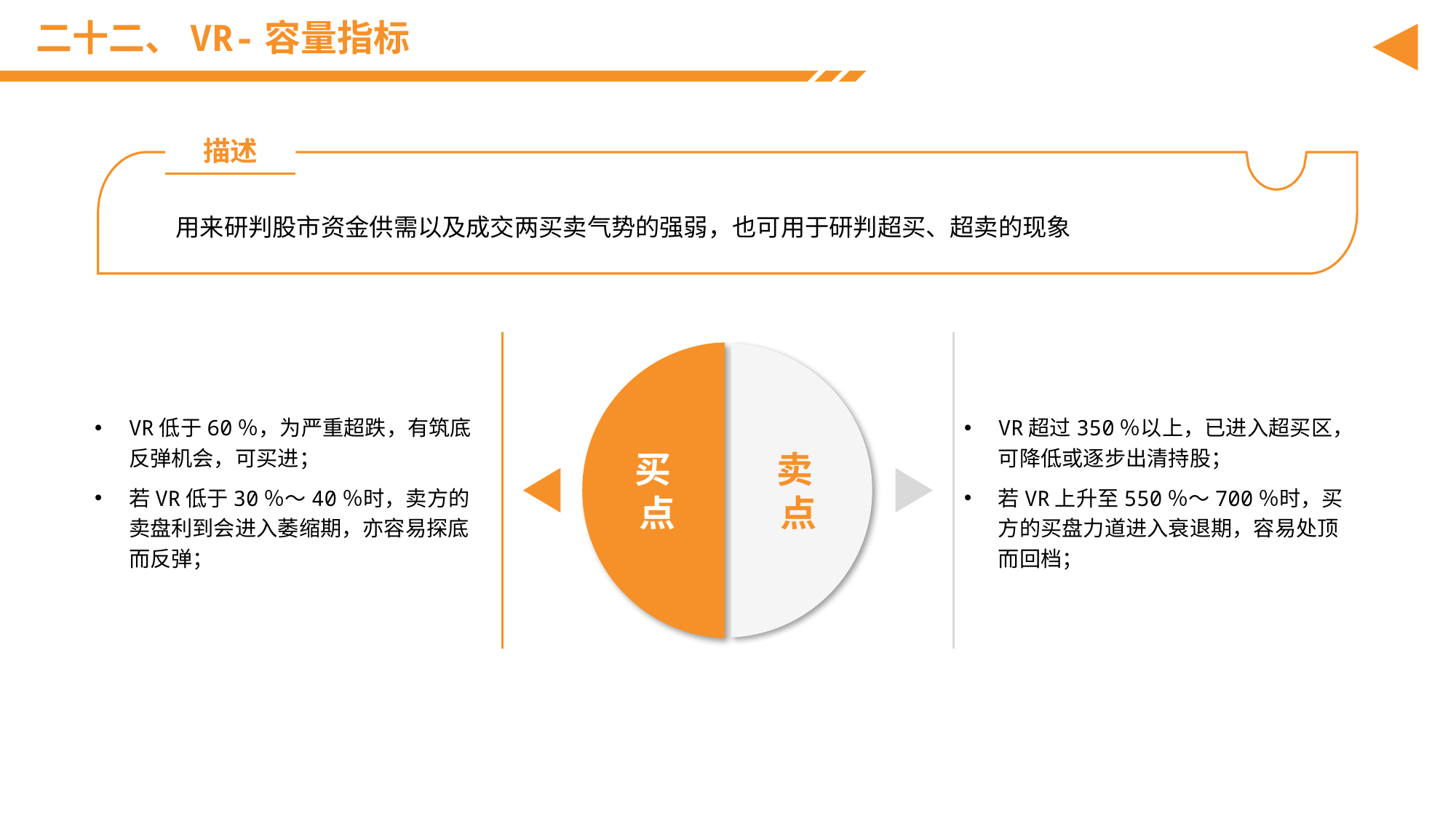

# 二十二、VR-容量指标

描述

用来研判股市资金供需以及成交两买卖气势的强弱，也可用于研判超买、超卖的现象
VR低于60％，为严重超跌，有筑底反弹机会，可买进；
若VR低于30％～40％时，卖方的卖盘利到会进入萎缩期，亦容易探底而反弹；
VR超过350％以上，已进入超买区，可降低或逐步出清持股；
若VR上升至550％～700％时，买方的买盘力道进入衰退期，容易处顶而回档；

买
点
卖
点